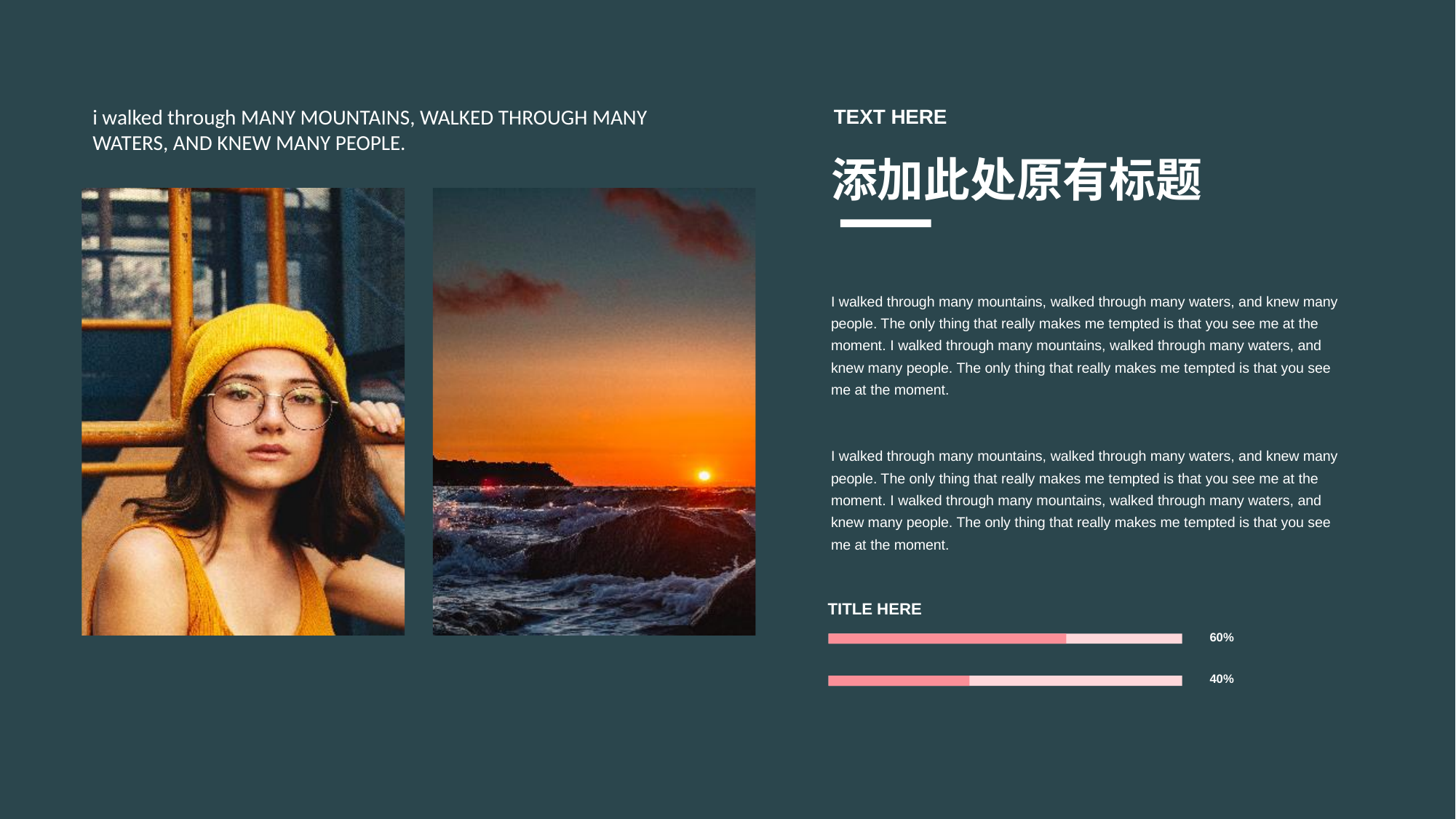

i walked through MANY MOUNTAINS, WALKED THROUGH MANY WATERS, AND KNEW MANY PEOPLE.
TEXT HERE
添加此处原有标题

I walked through many mountains, walked through many waters, and knew many people. The only thing that really makes me tempted is that you see me at the moment. I walked through many mountains, walked through many waters, and knew many people. The only thing that really makes me tempted is that you see me at the moment.

I walked through many mountains, walked through many waters, and knew many people. The only thing that really makes me tempted is that you see me at the moment. I walked through many mountains, walked through many waters, and knew many people. The only thing that really makes me tempted is that you see me at the moment.

TITLE HERE
60%

40%